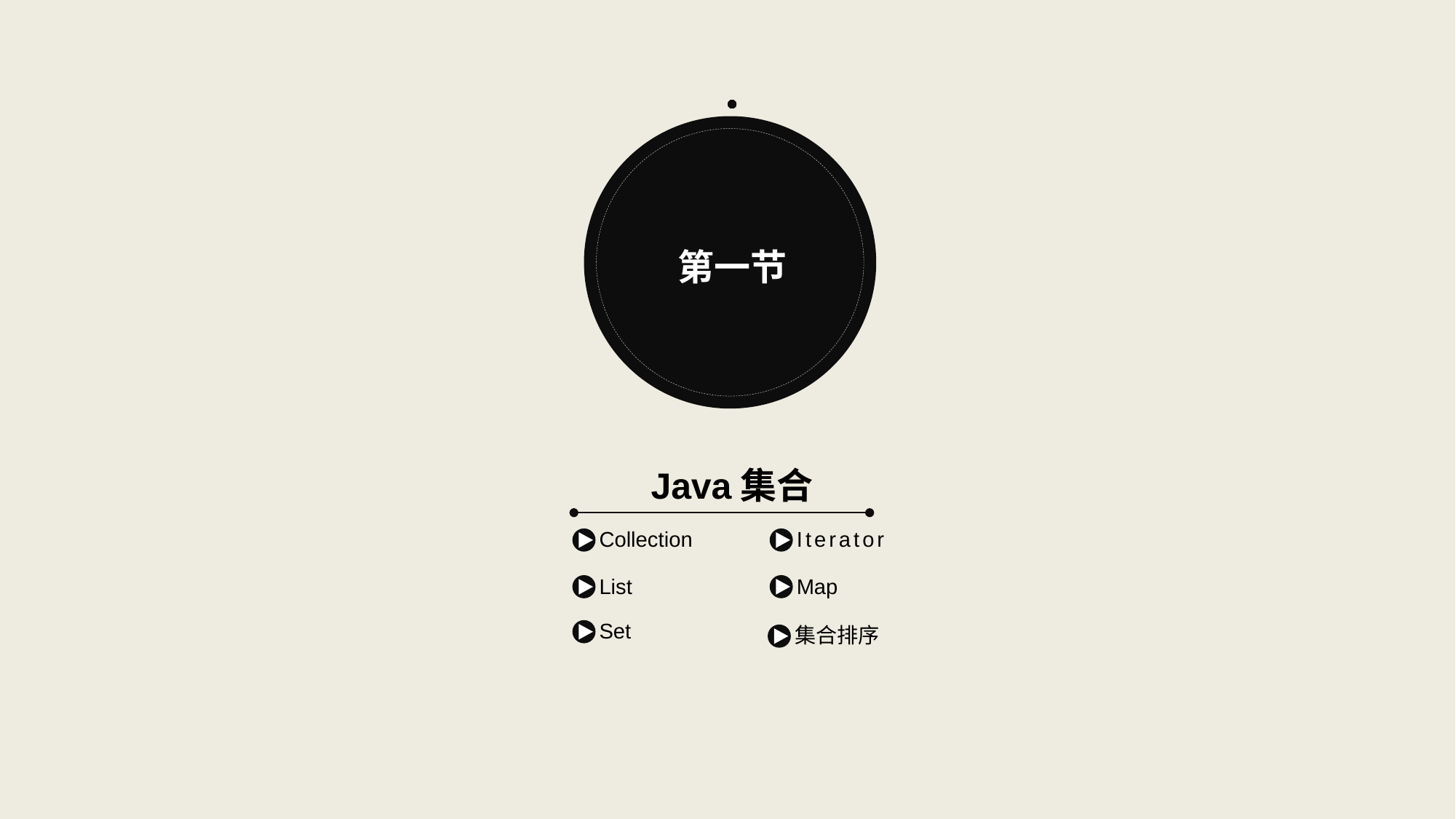

第一节
Java集合
Collection

Iterator

Map

List

Set

集合排序